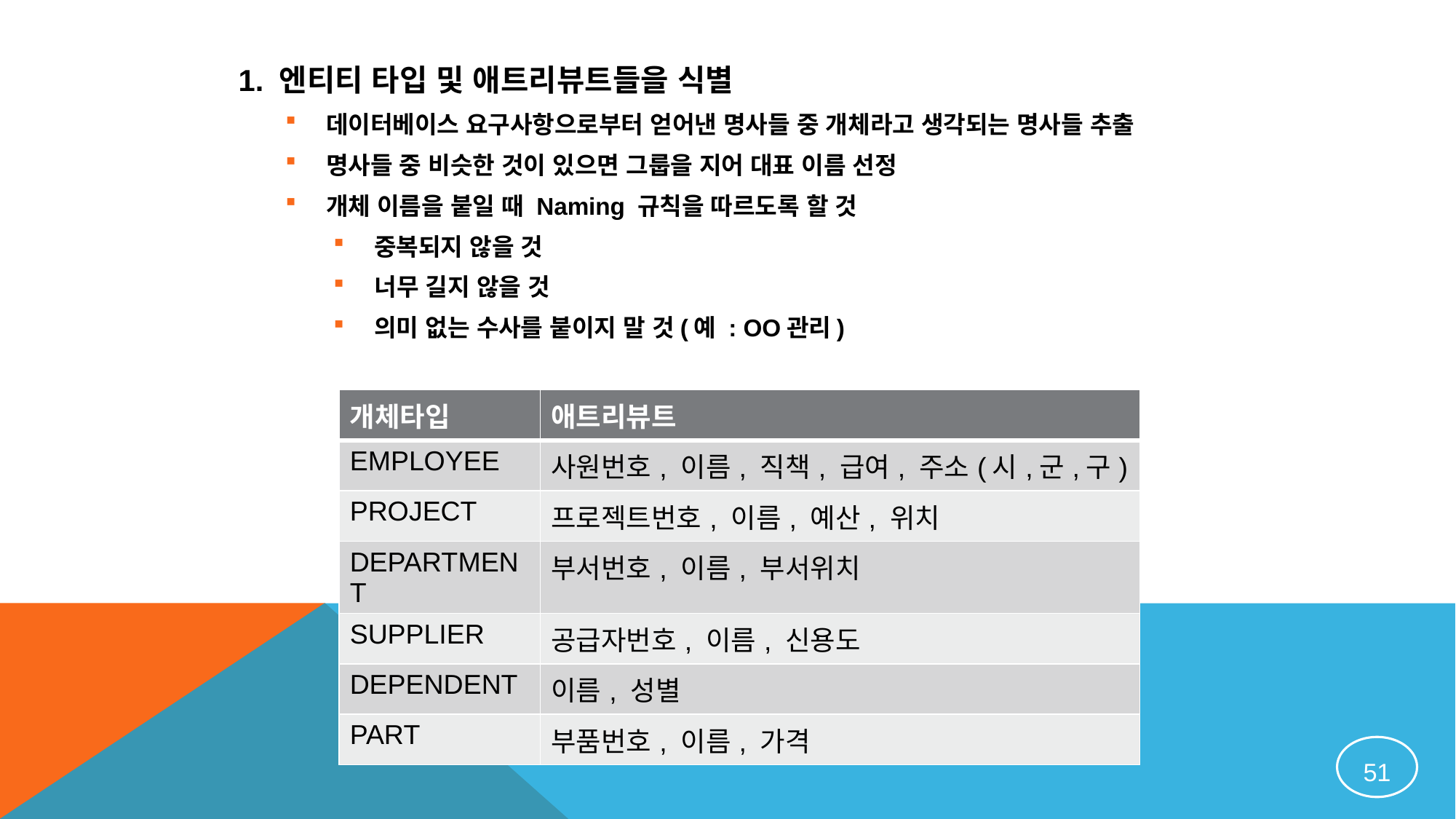

1. 엔티티 타입 및 애트리뷰트들을 식별
데이터베이스 요구사항으로부터 얻어낸 명사들 중 개체라고 생각되는 명사들 추출
명사들 중 비슷한 것이 있으면 그룹을 지어 대표 이름 선정
개체 이름을 붙일 때 Naming 규칙을 따르도록 할 것
중복되지 않을 것
너무 길지 않을 것
의미 없는 수사를 붙이지 말 것(예 : OO관리)

| 개체타입 | 애트리뷰트 |
| --- | --- |
| EMPLOYEE | 사원번호, 이름, 직책, 급여, 주소(시,군,구) |
| PROJECT | 프로젝트번호, 이름, 예산, 위치 |
| DEPARTMENT | 부서번호, 이름, 부서위치 |
| SUPPLIER | 공급자번호, 이름, 신용도 |
| DEPENDENT | 이름, 성별 |
| PART | 부품번호, 이름, 가격 |
51